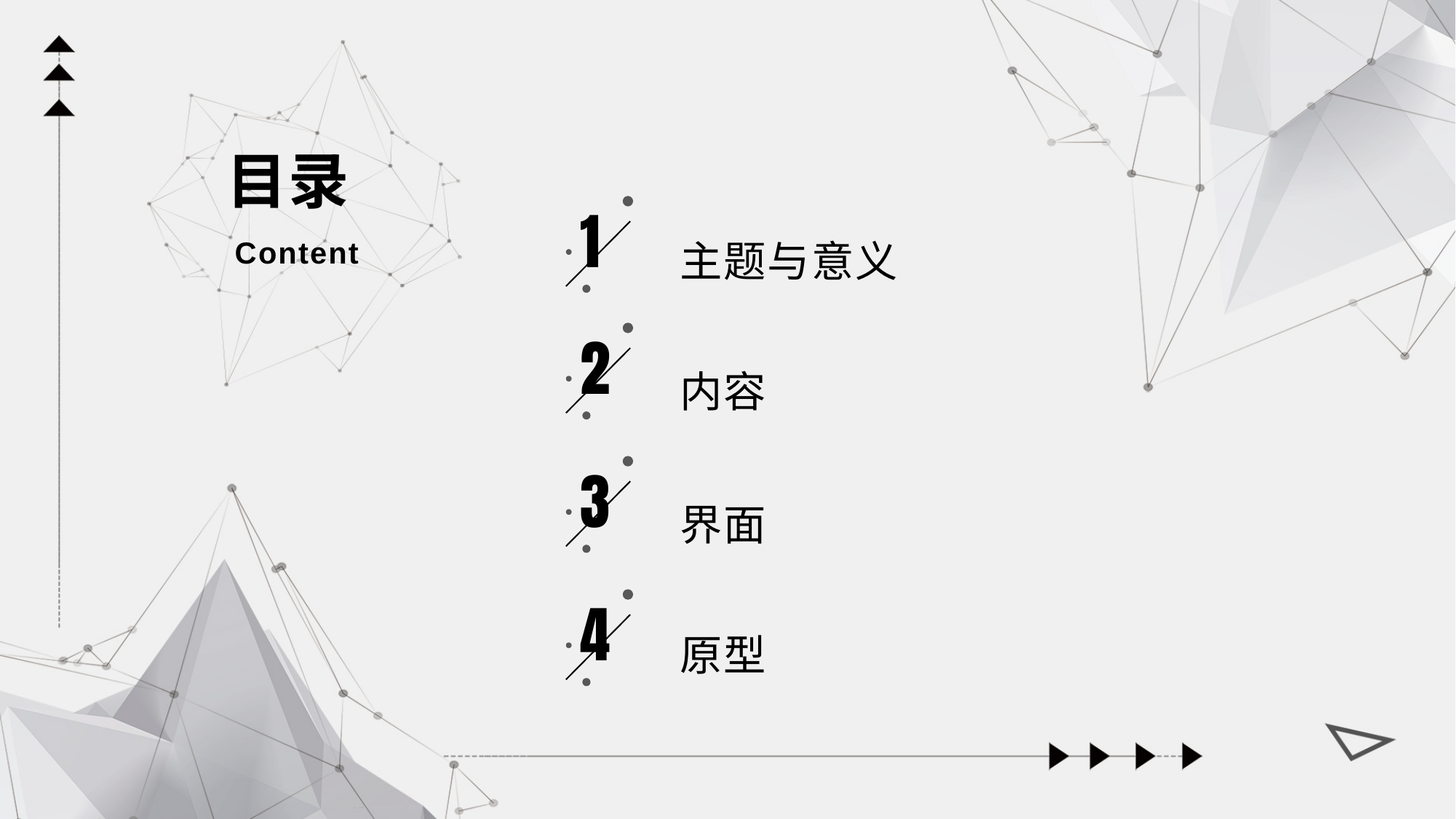

目录

1
主题与意义

Content

2

内容

3

界面

4

原型